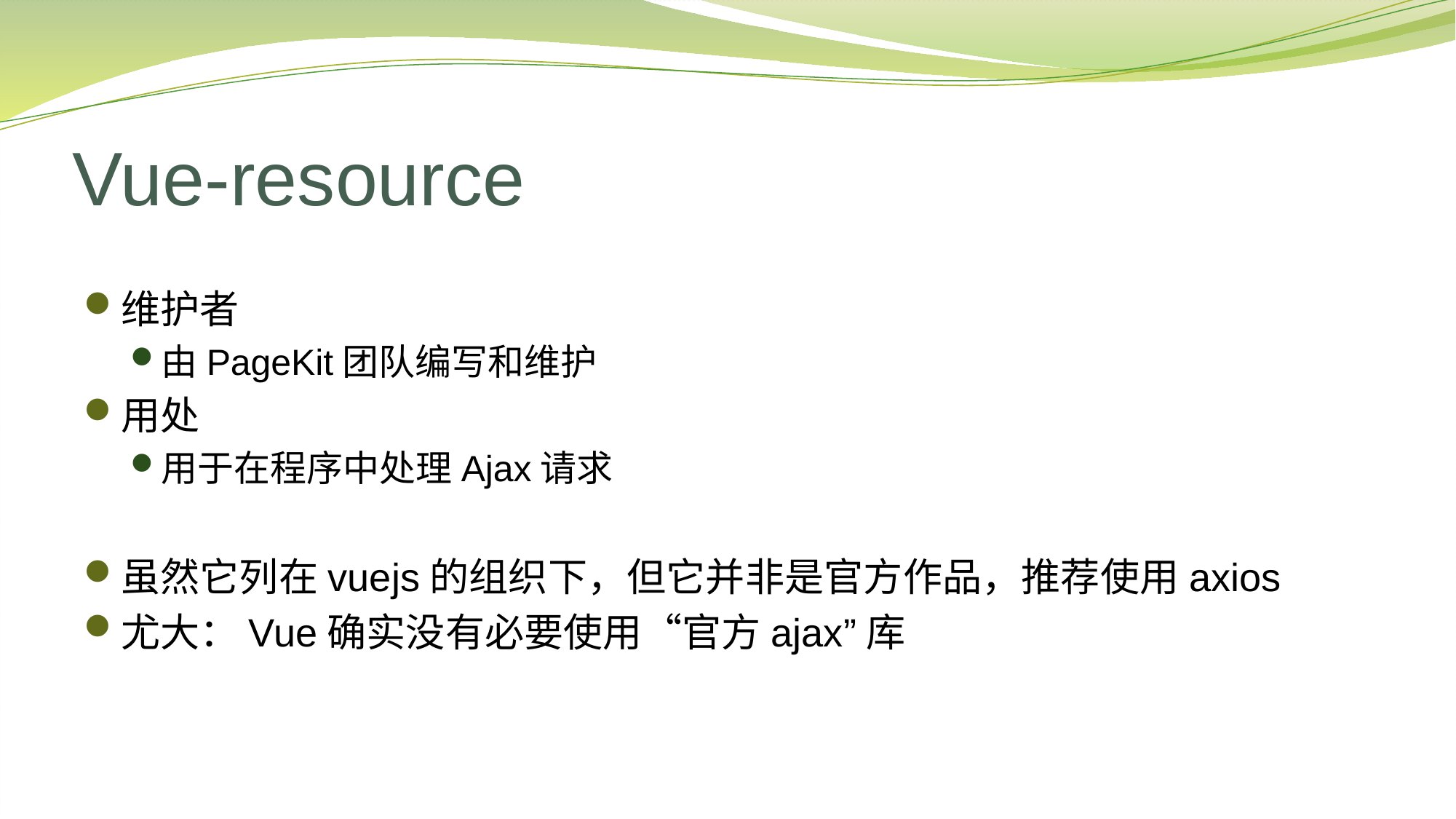

# Vue-resource
维护者
由PageKit团队编写和维护
用处
用于在程序中处理Ajax请求

虽然它列在vuejs的组织下，但它并非是官方作品，推荐使用axios
尤大：Vue确实没有必要使用“官方ajax”库